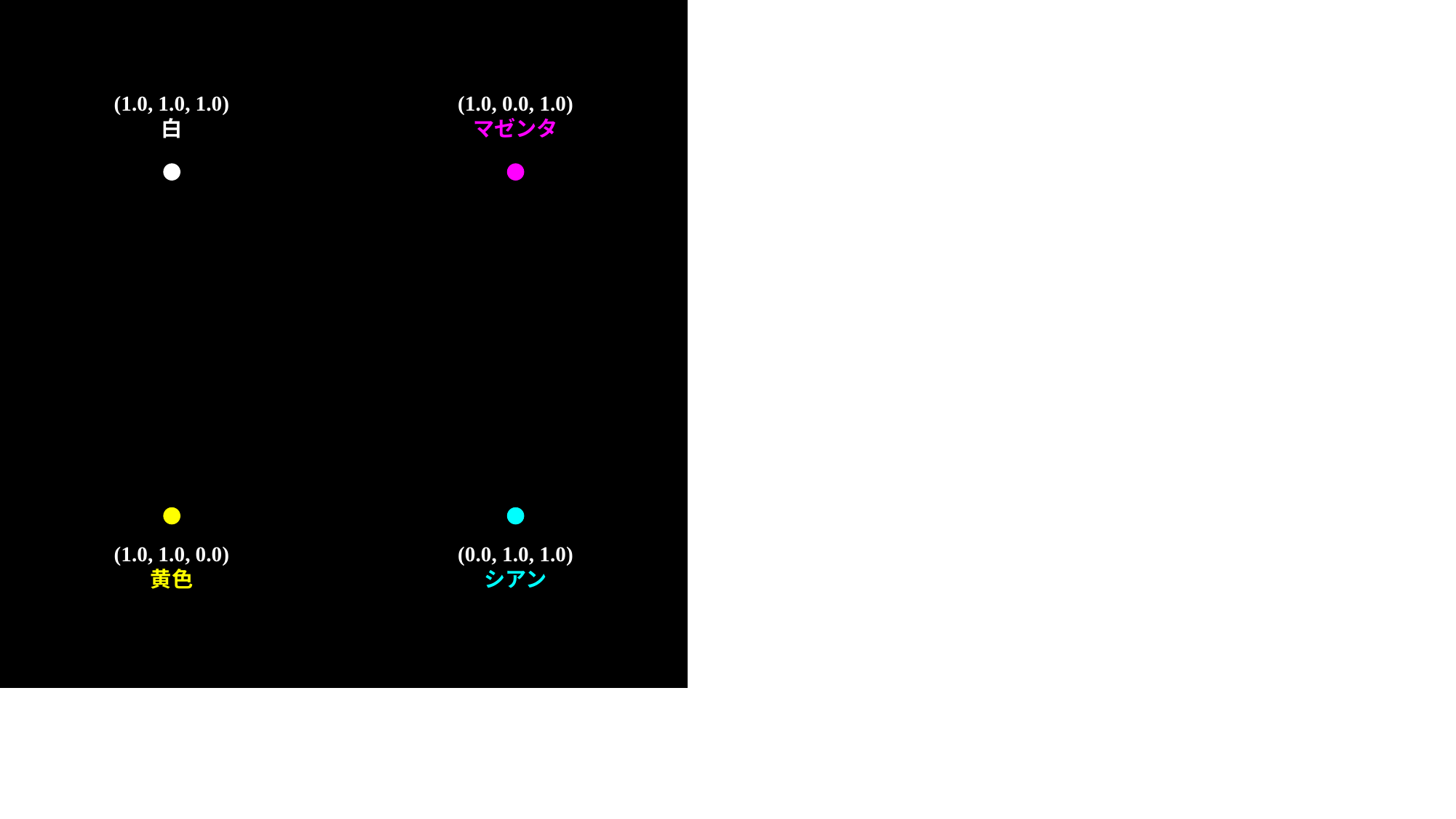

(1.0, 1.0, 1.0)
白
(1.0, 0.0, 1.0)
マゼンタ

(1.0, 1.0, 0.0)
黄色
(0.0, 1.0, 1.0)
シアン